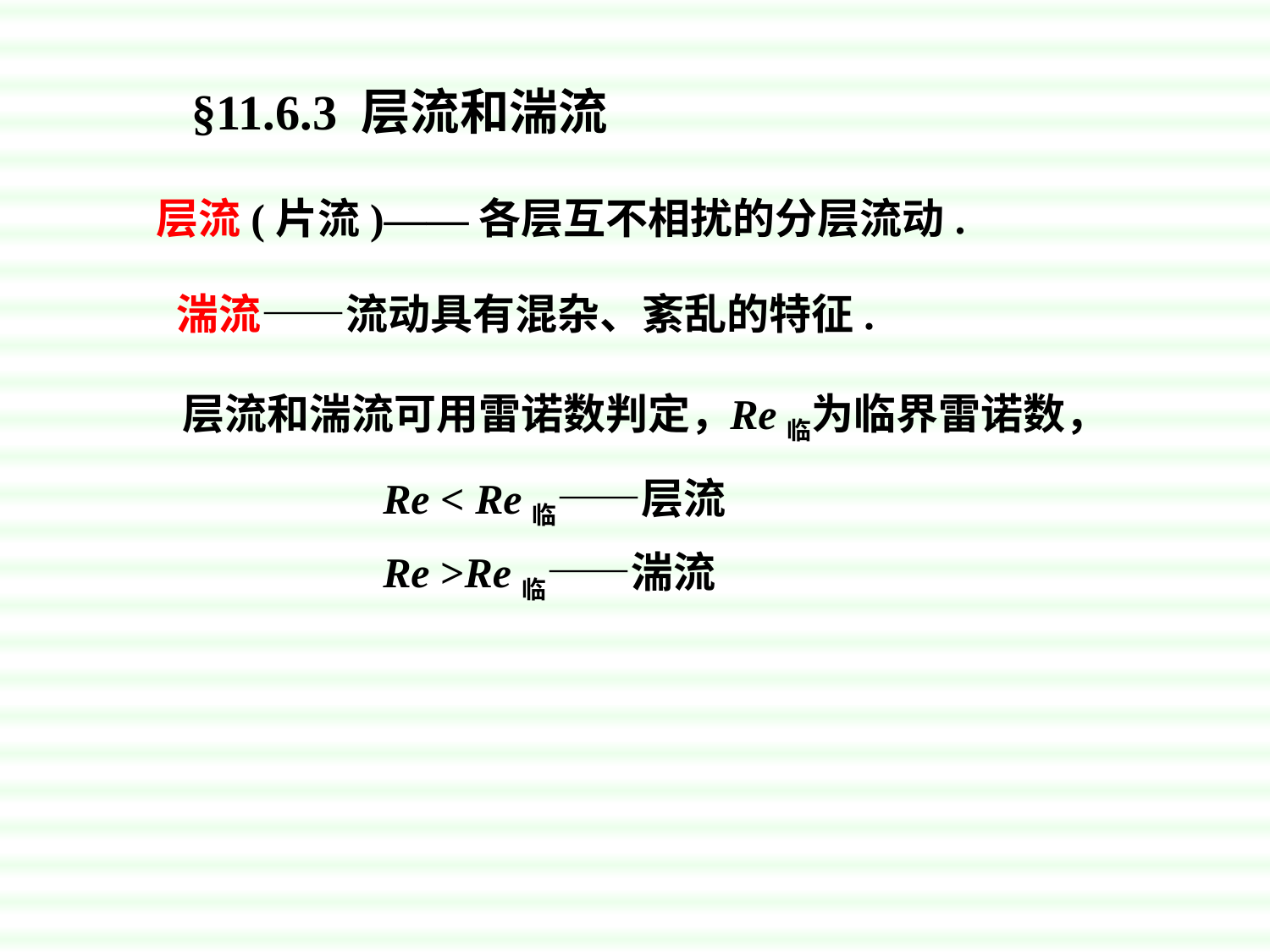

§11.6.3 层流和湍流
层流(片流)——各层互不相扰的分层流动.
湍流——流动具有混杂、紊乱的特征.
层流和湍流可用雷诺数判定，
Re临为临界雷诺数，
Re < Re临——层流
Re >Re临——湍流